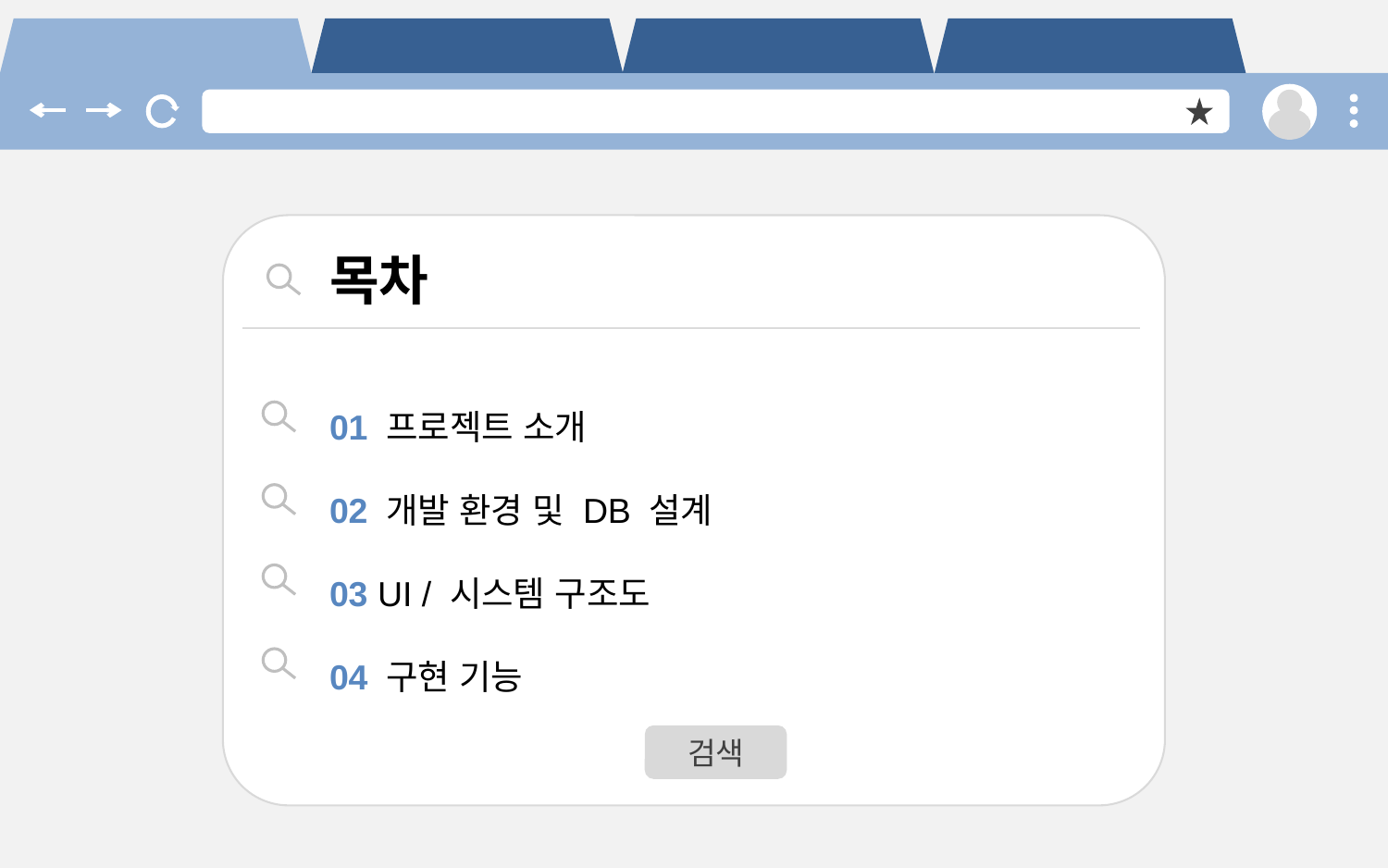

목차

01 프로젝트 소개
02 개발 환경 및 DB 설계
03 UI / 시스템 구조도
04 구현 기능

검색